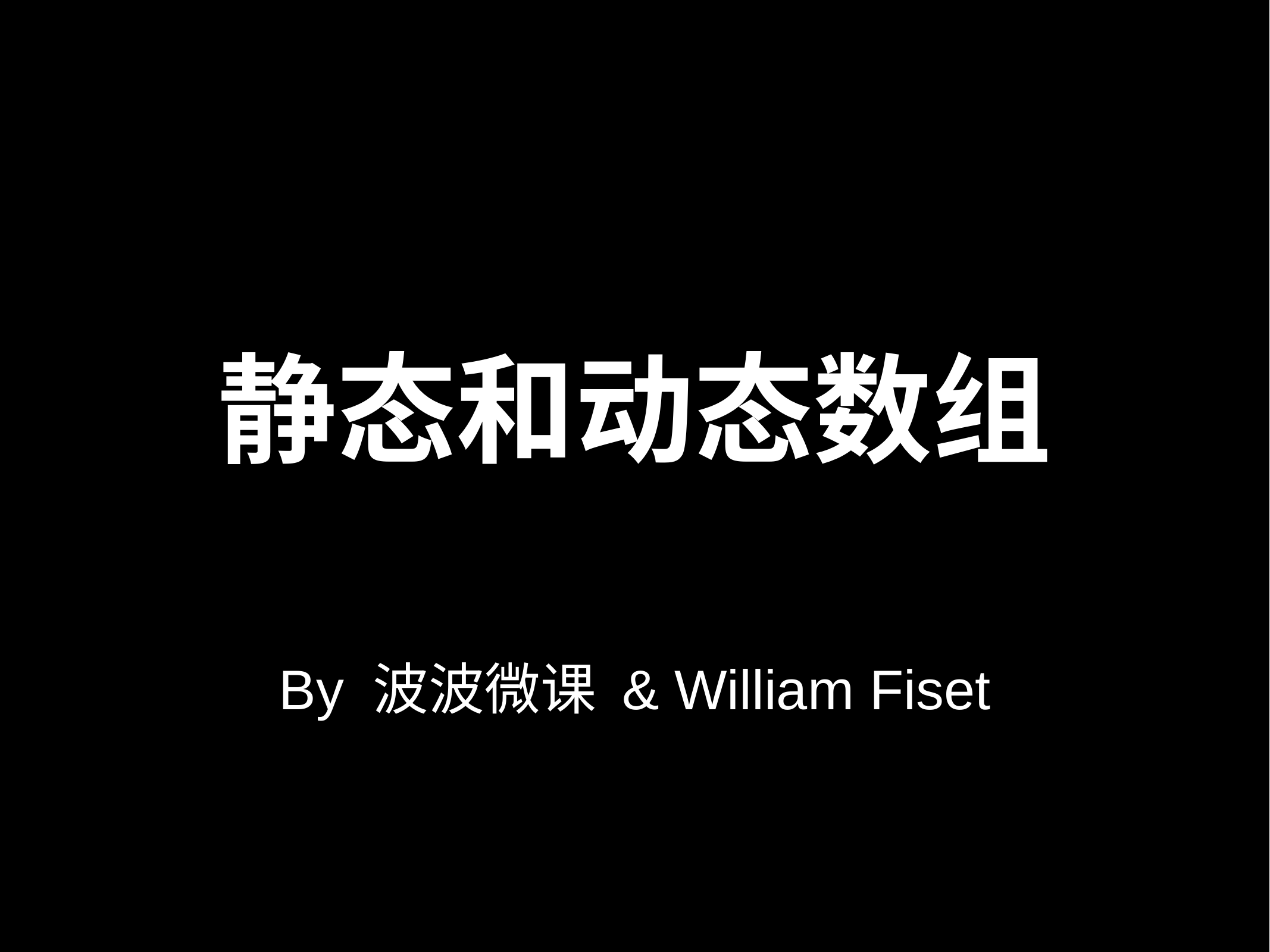

# 静态和动态数组
By 波波微课 & William Fiset